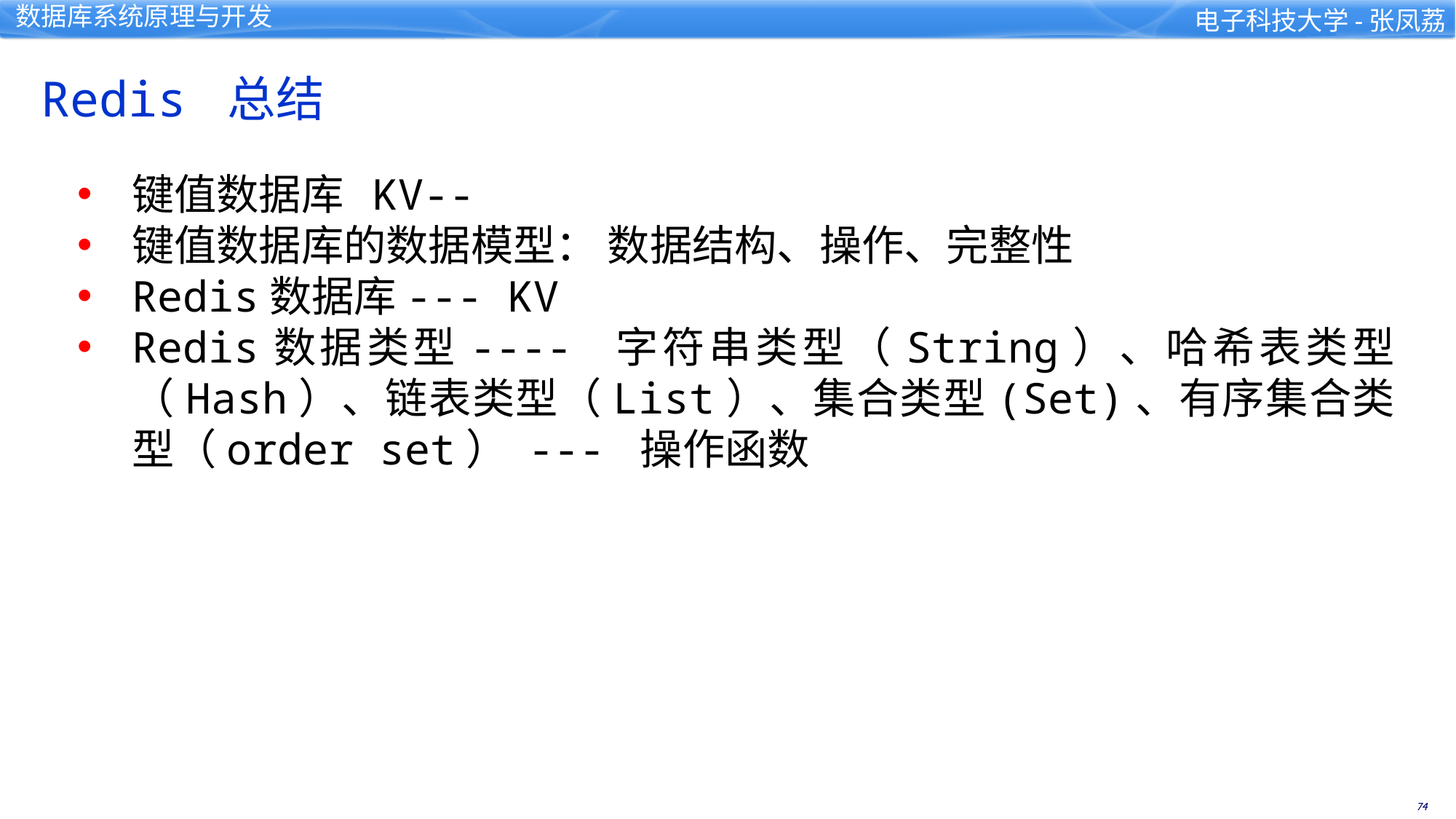

Redis 总结
键值数据库  KV--
键值数据库的数据模型： 数据结构、操作、完整性
Redis数据库--- KV
Redis数据类型---- 字符串类型（String）、哈希表类型（Hash）、链表类型（List）、集合类型(Set)、有序集合类型（order set） --- 操作函数